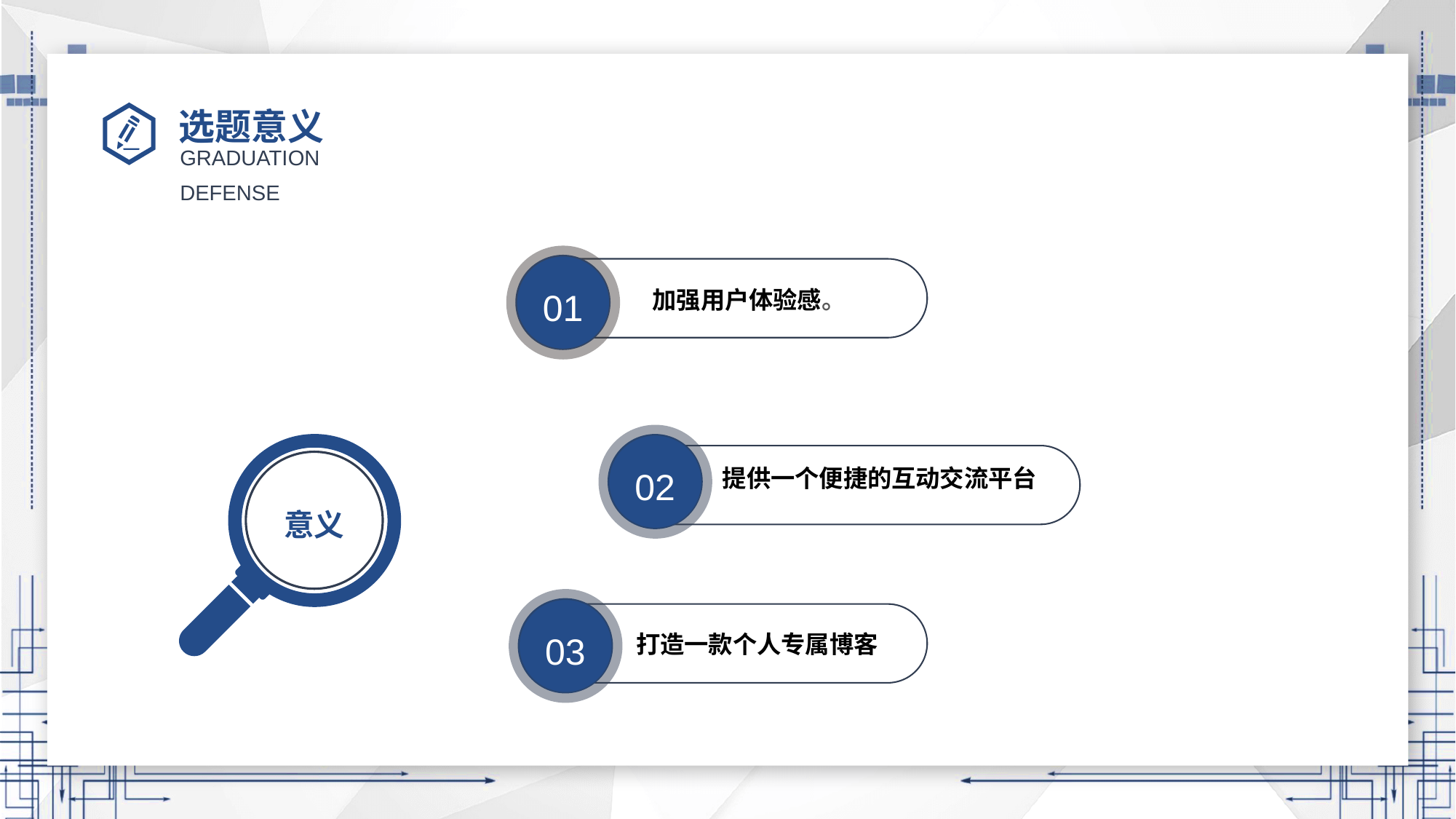

# 选题意义

01
  加强用户体验感。

意义

02
提供一个便捷的互动交流平台

03
打造一款个人专属博客